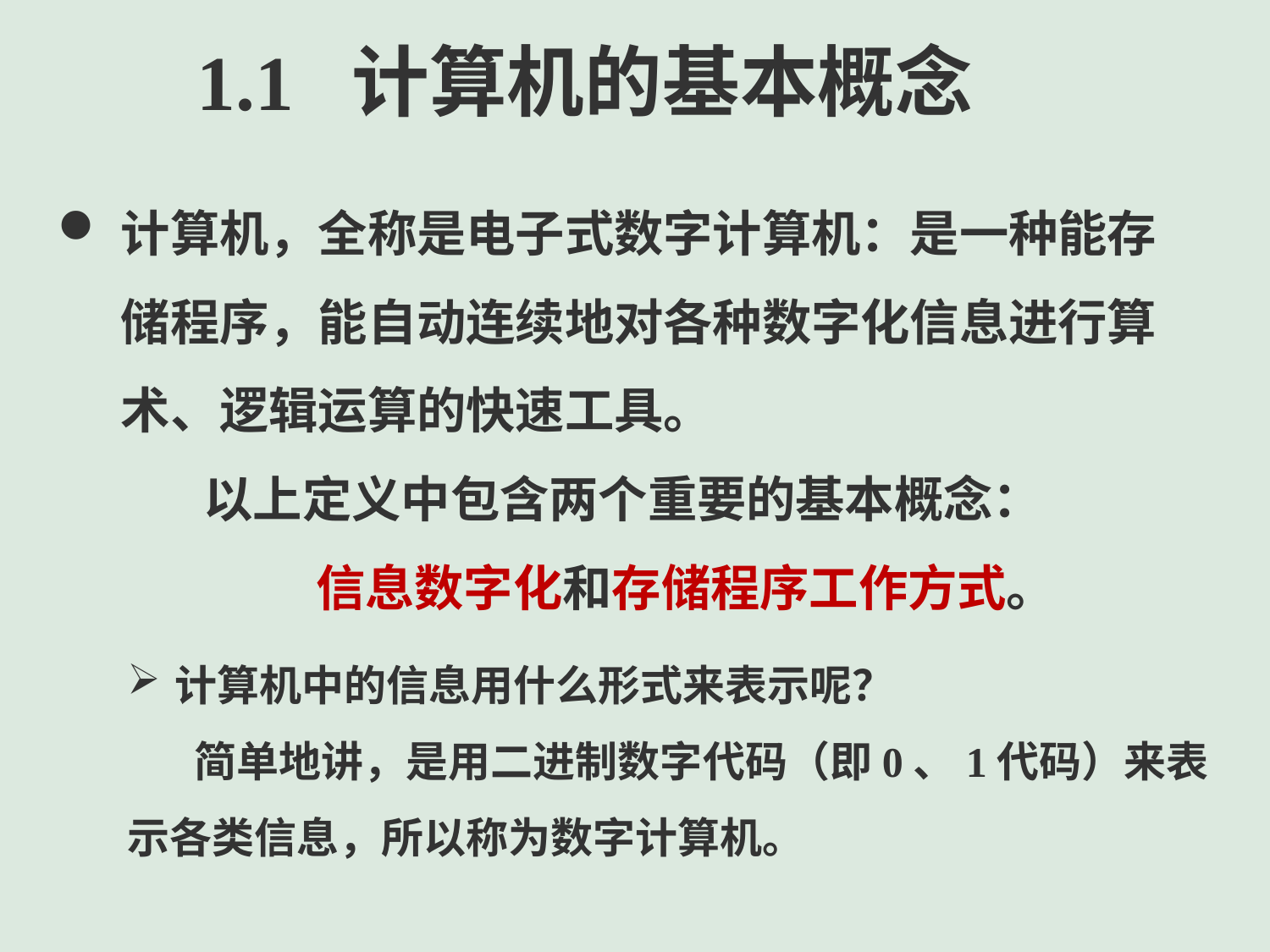

1.1  计算机的基本概念
计算机，全称是电子式数字计算机：是一种能存储程序，能自动连续地对各种数字化信息进行算术、逻辑运算的快速工具。
            以上定义中包含两个重要的基本概念：
                      信息数字化和存储程序工作方式。
计算机中的信息用什么形式来表示呢？
      简单地讲，是用二进制数字代码（即0、1代码）来表示各类信息，所以称为数字计算机。